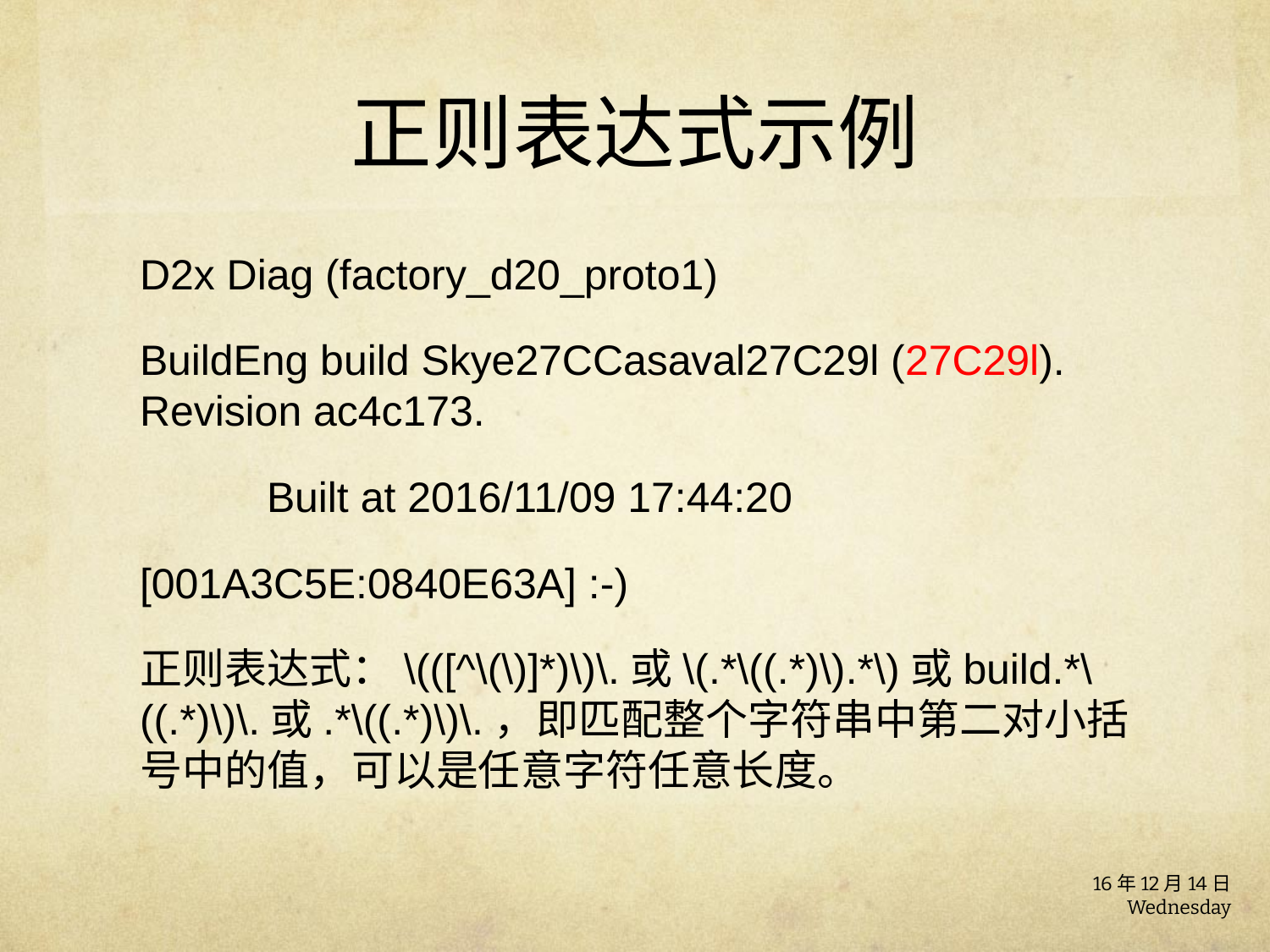

# 正则表达式示例
D2x Diag (factory_d20_proto1)
BuildEng build Skye27CCasaval27C29l (27C29l). Revision ac4c173.
	Built at 2016/11/09 17:44:20
[001A3C5E:0840E63A] :-)
正则表达式：\(([^\(\)]*)\)\.或\(.*\((.*)\).*\)或build.*\((.*)\)\.或.*\((.*)\)\.，即匹配整个字符串中第二对小括号中的值，可以是任意字符任意长度。
16年12月14日 Wednesday